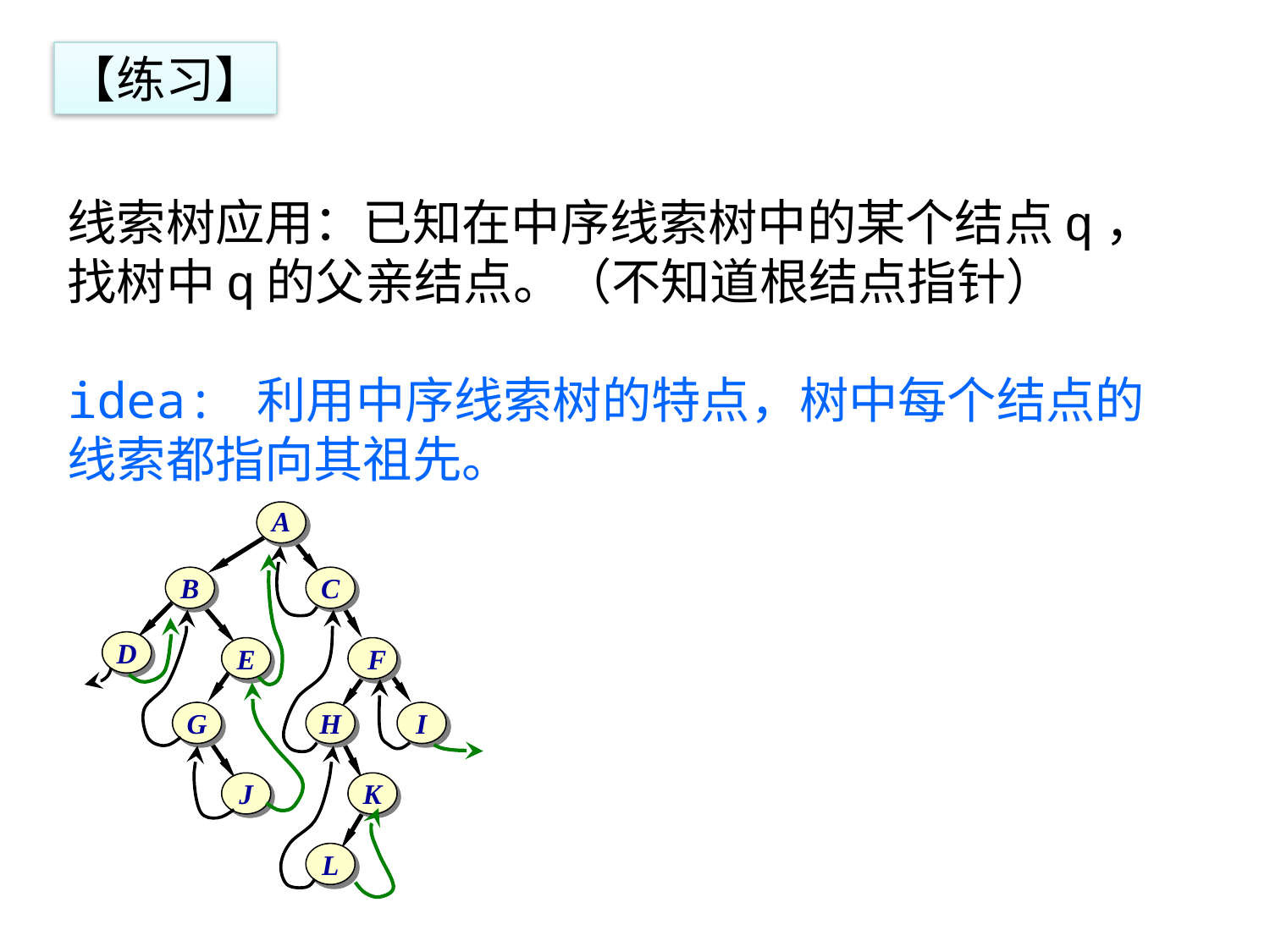

【练习】
# 线索树应用：已知在中序线索树中的某个结点q，找树中q的父亲结点。（不知道根结点指针） idea: 利用中序线索树的特点，树中每个结点的线索都指向其祖先。
A

B
C

D
E
F

G
H
I

J
K

L